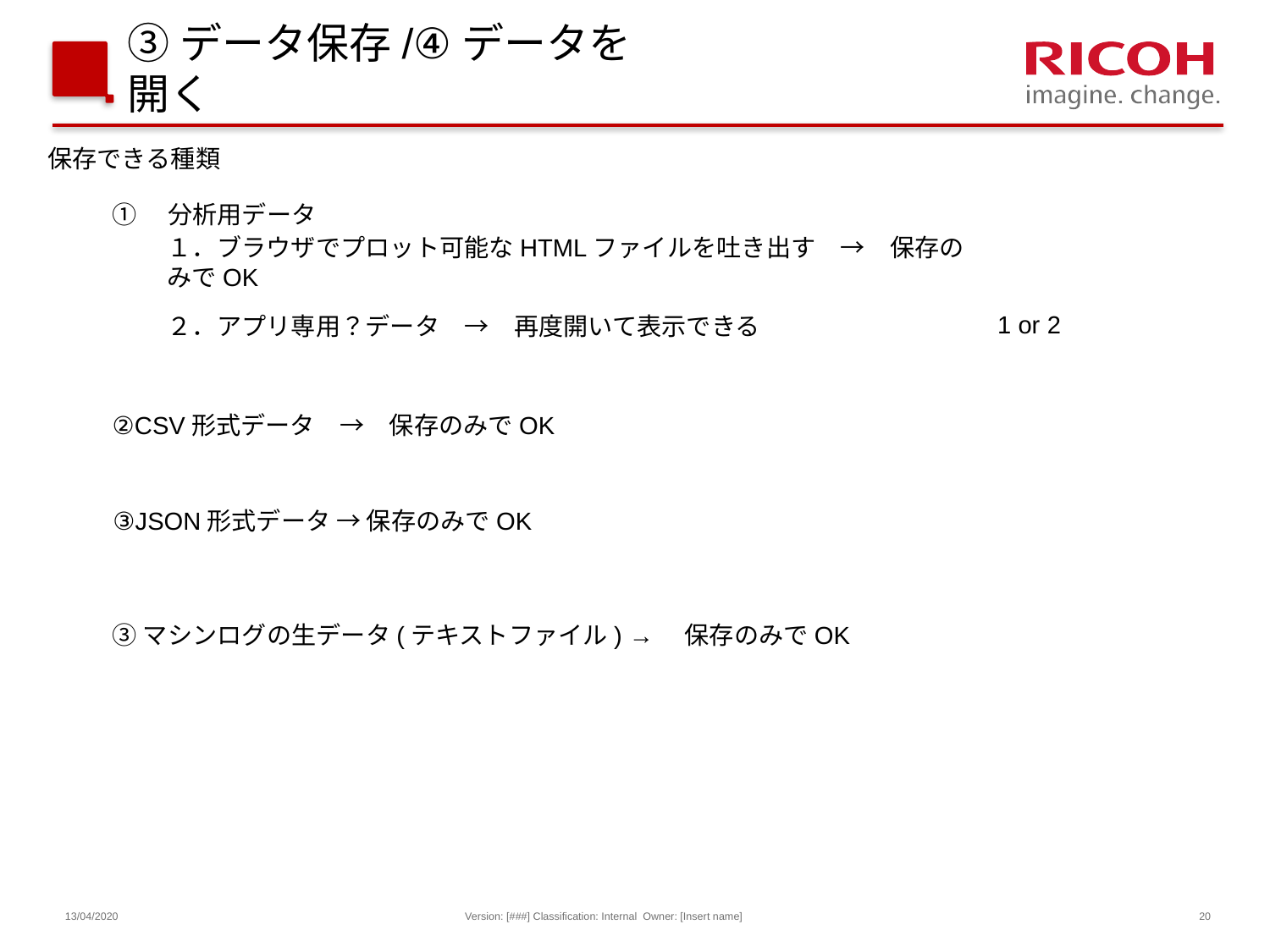

③データ保存/④データを開く
保存できる種類
①　分析用データ
１．ブラウザでプロット可能なHTMLファイルを吐き出す　→　保存のみでOK
1 or 2
２．アプリ専用？データ　→　再度開いて表示できる
②CSV形式データ　→　保存のみでOK
③JSON形式データ → 保存のみでOK
③マシンログの生データ(テキストファイル) →　保存のみでOK